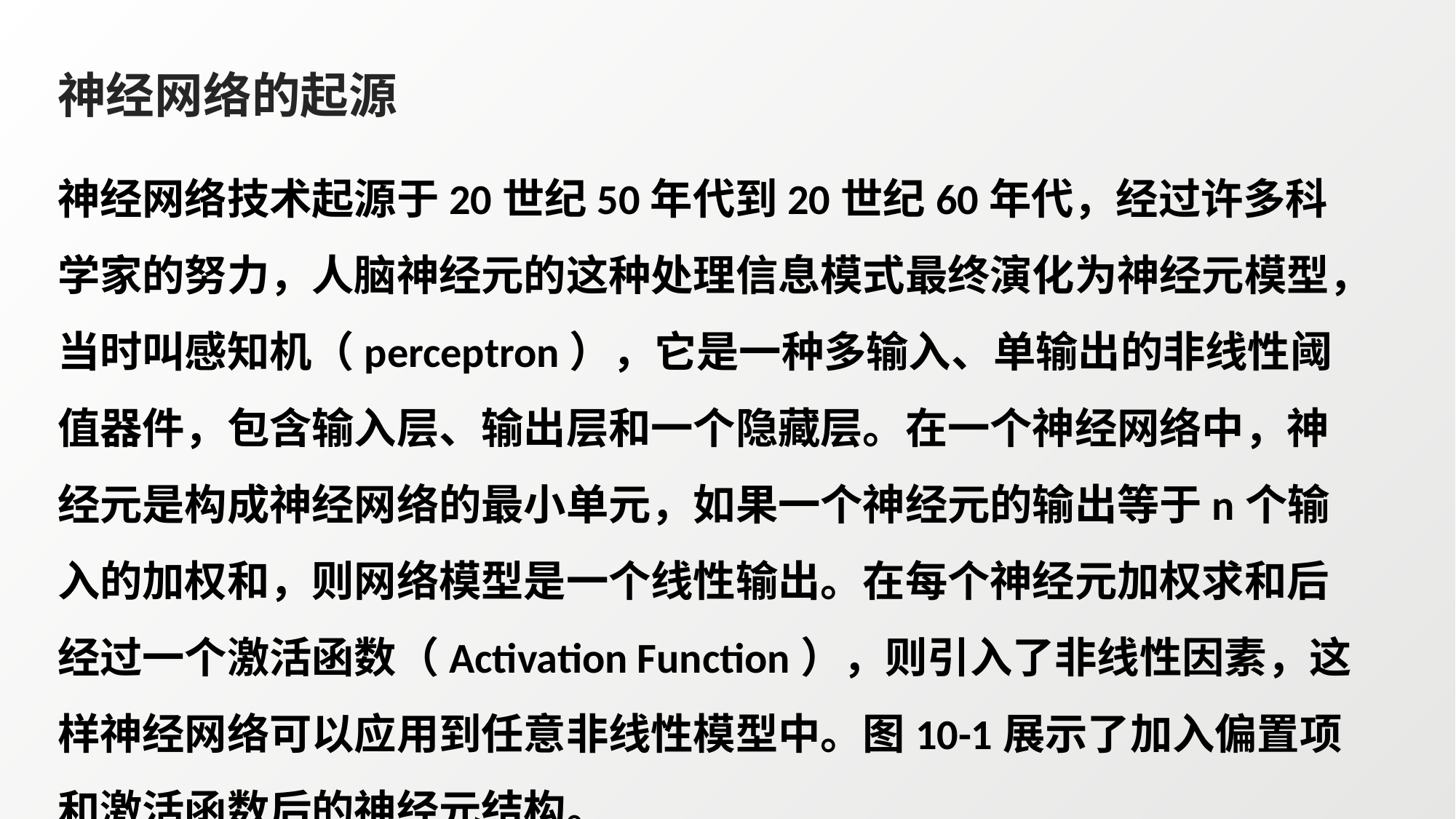

# 神经网络的起源
神经网络技术起源于20世纪50年代到20世纪60年代，经过许多科学家的努力，人脑神经元的这种处理信息模式最终演化为神经元模型，当时叫感知机（perceptron），它是一种多输入、单输出的非线性阈值器件，包含输入层、输出层和一个隐藏层。在一个神经网络中，神经元是构成神经网络的最小单元，如果一个神经元的输出等于n个输入的加权和，则网络模型是一个线性输出。在每个神经元加权求和后经过一个激活函数（Activation Function），则引入了非线性因素，这样神经网络可以应用到任意非线性模型中。图10-1展示了加入偏置项和激活函数后的神经元结构。